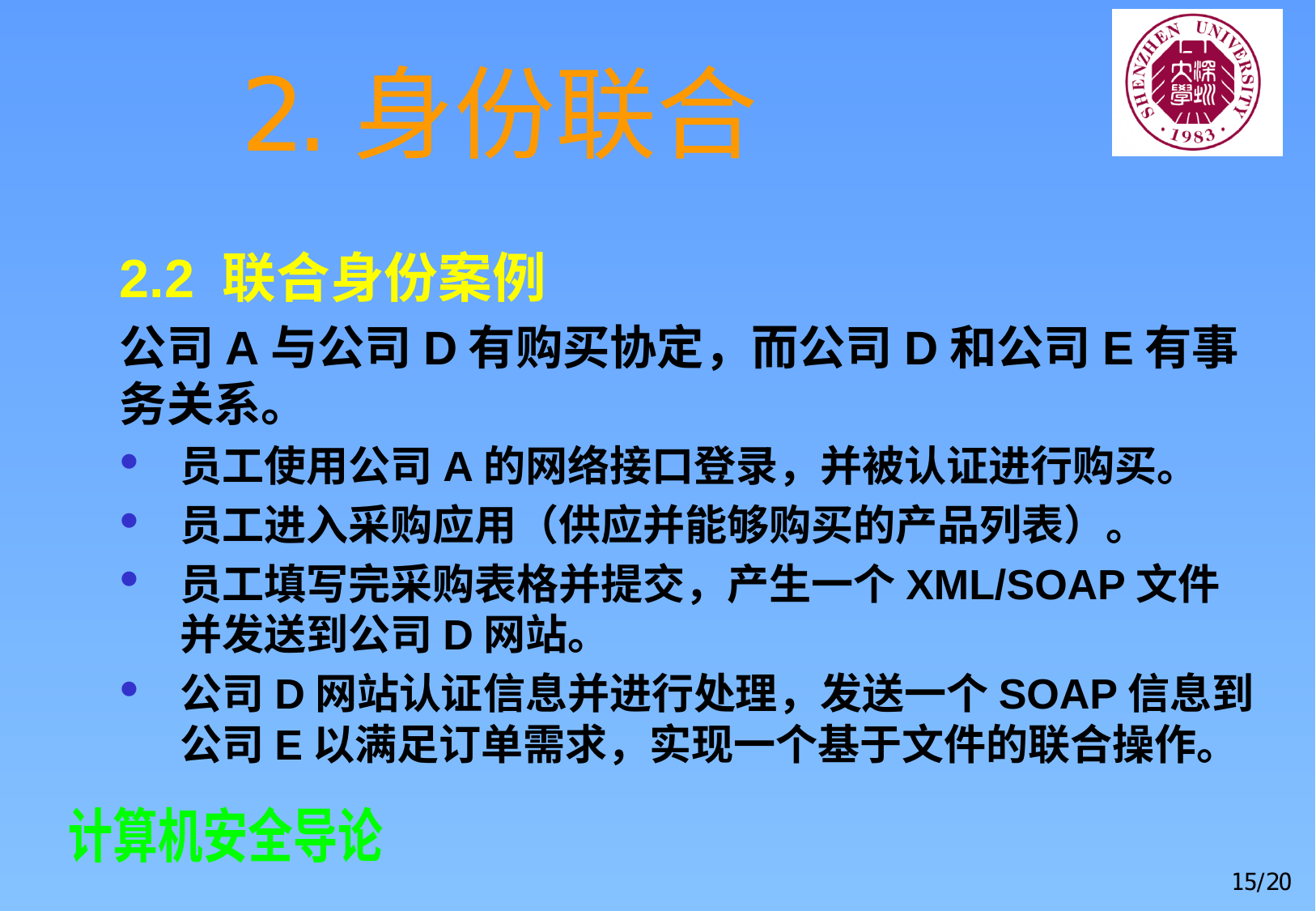

# 2.身份联合
2.2 联合身份案例
公司A与公司D有购买协定，而公司D和公司E有事务关系。
员工使用公司A的网络接口登录，并被认证进行购买。
员工进入采购应用（供应并能够购买的产品列表）。
员工填写完采购表格并提交，产生一个XML/SOAP文件并发送到公司D网站。
公司D网站认证信息并进行处理，发送一个SOAP信息到公司E以满足订单需求，实现一个基于文件的联合操作。

15/20